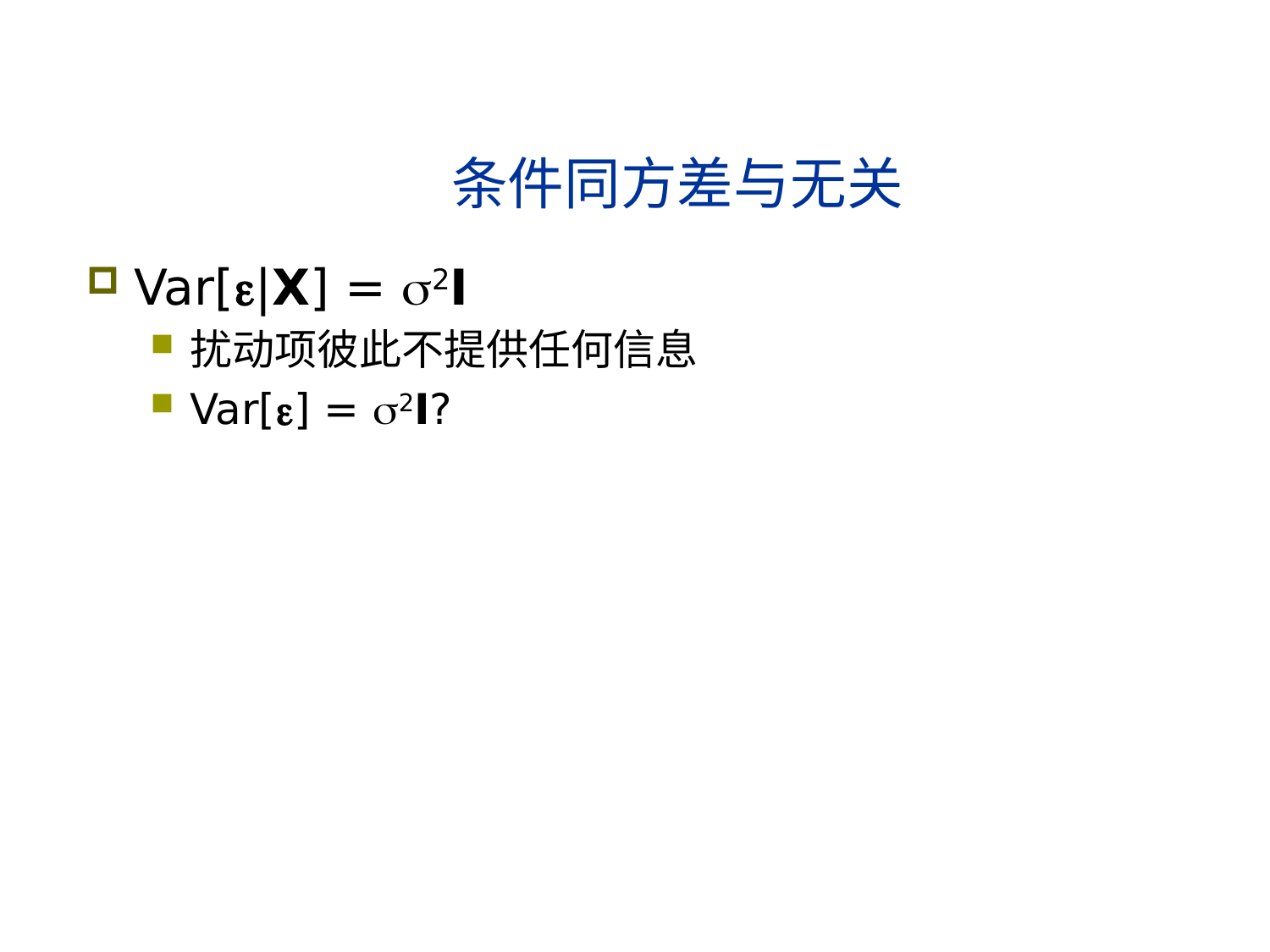

# 条件同方差与无关
Var[ε|X] = σ2I
扰动项彼此不提供任何信息
Var[ε] = σ2I?